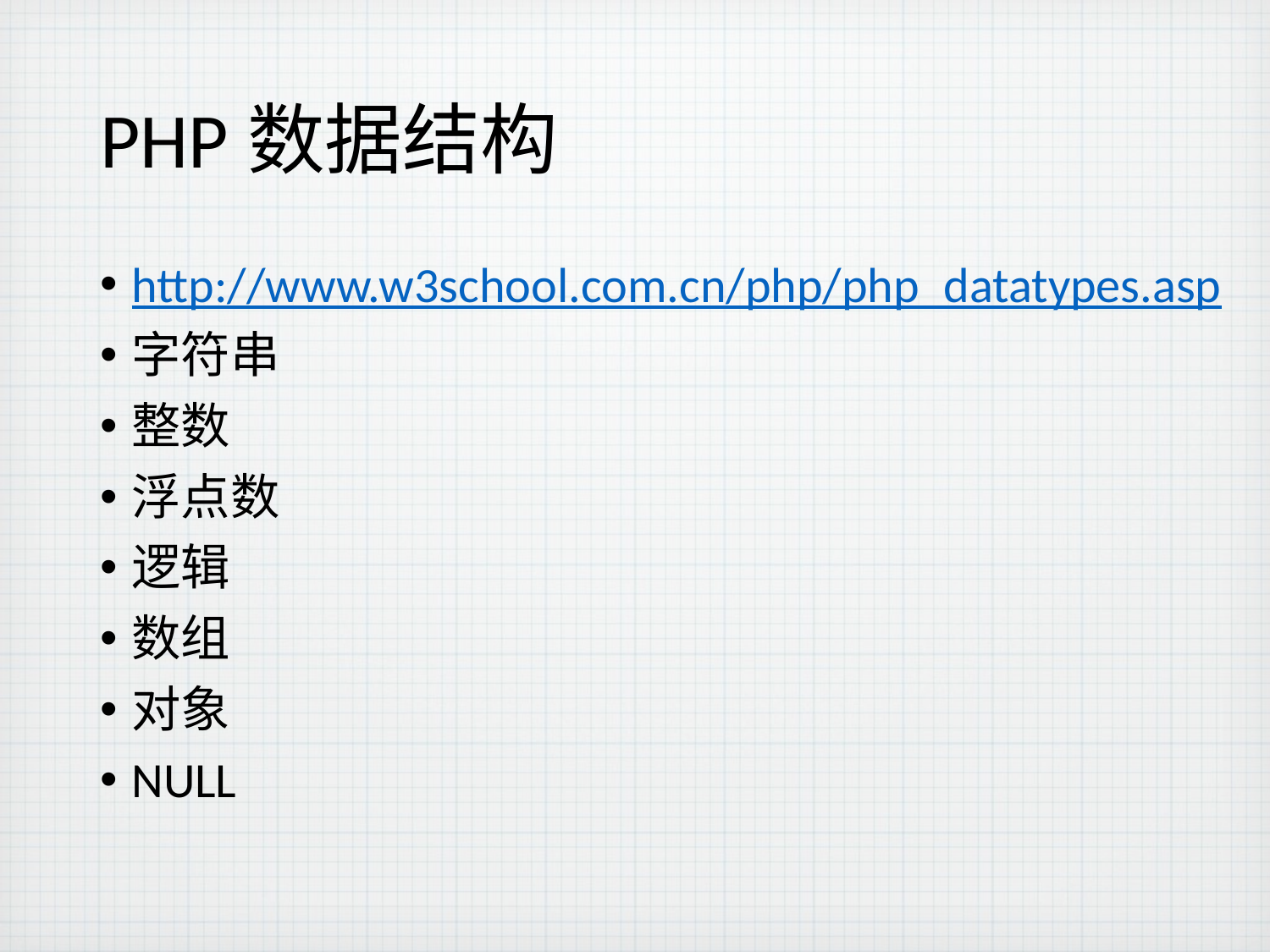

# PHP数据结构
http://www.w3school.com.cn/php/php_datatypes.asp
字符串
整数
浮点数
逻辑
数组
对象
NULL